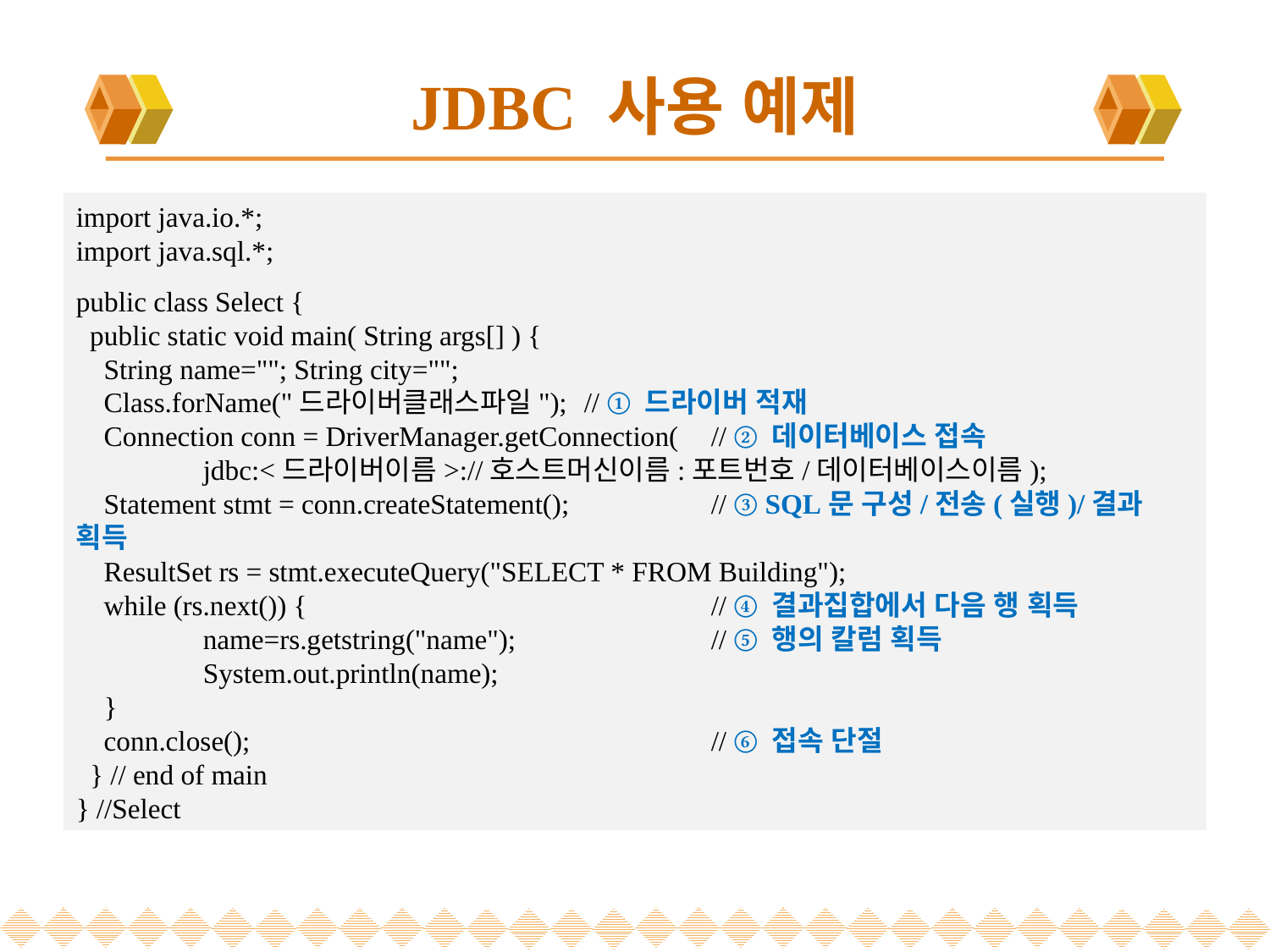

# JDBC 사용 예제
import java.io.*;
import java.sql.*;

public class Select {
  public static void main( String args[] ) {
    String name=""; String city="";
    Class.forName("드라이버클래스파일"); 	// ① 드라이버 적재
    Connection conn = DriverManager.getConnection( 	// ② 데이터베이스 접속
	jdbc:<드라이버이름>://호스트머신이름:포트번호/데이터베이스이름);
    Statement stmt = conn.createStatement();  	// ③ SQL문 구성/전송(실행)/결과 획득
    ResultSet rs = stmt.executeQuery("SELECT * FROM Building");
    while (rs.next()) { 				// ④ 결과집합에서 다음 행 획득
	name=rs.getstring("name"); 		// ⑤ 행의 칼럼 획득
	System.out.println(name);
    }
    conn.close(); 				// ⑥ 접속 단절
  } // end of main
} //Select